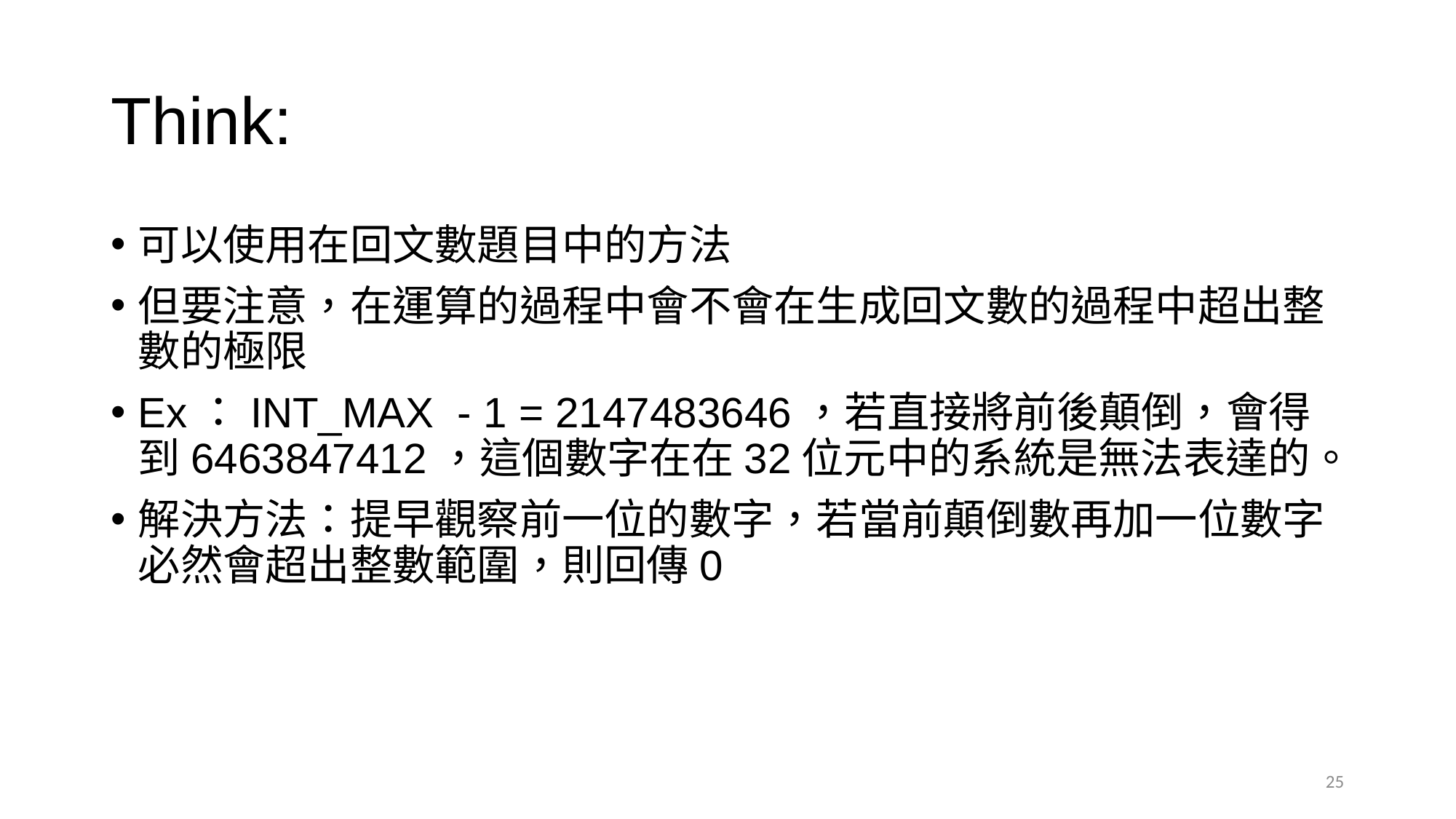

# Think:
可以使用在回文數題目中的方法
但要注意，在運算的過程中會不會在生成回文數的過程中超出整數的極限
Ex：INT_MAX  - 1 = 2147483646，若直接將前後顛倒，會得到6463847412，這個數字在在32位元中的系統是無法表達的。
解決方法：提早觀察前一位的數字，若當前顛倒數再加一位數字必然會超出整數範圍，則回傳0

25